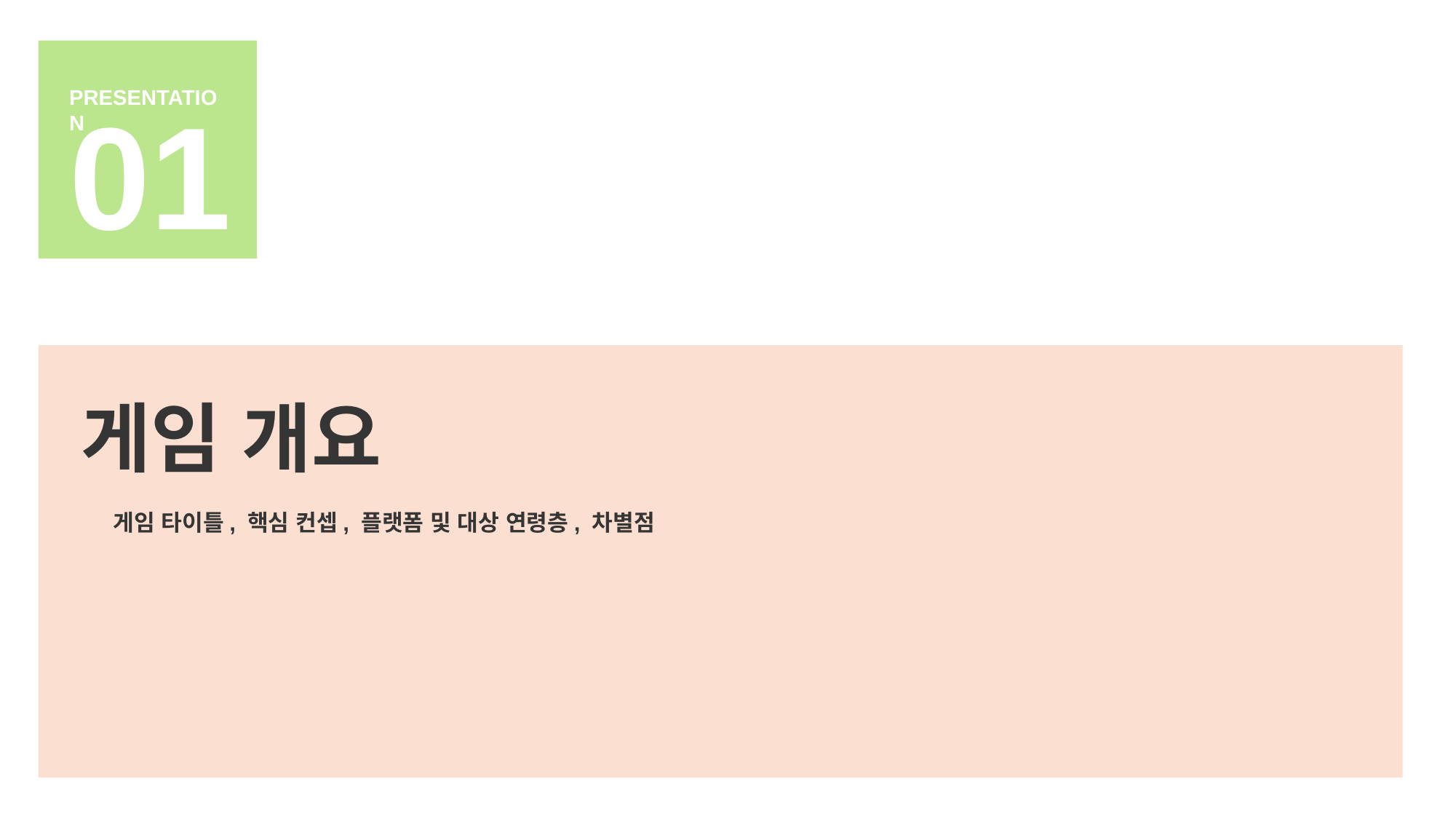

PRESENTATION
01

# 게임 개요
게임 타이틀, 핵심 컨셉, 플랫폼 및 대상 연령층, 차별점